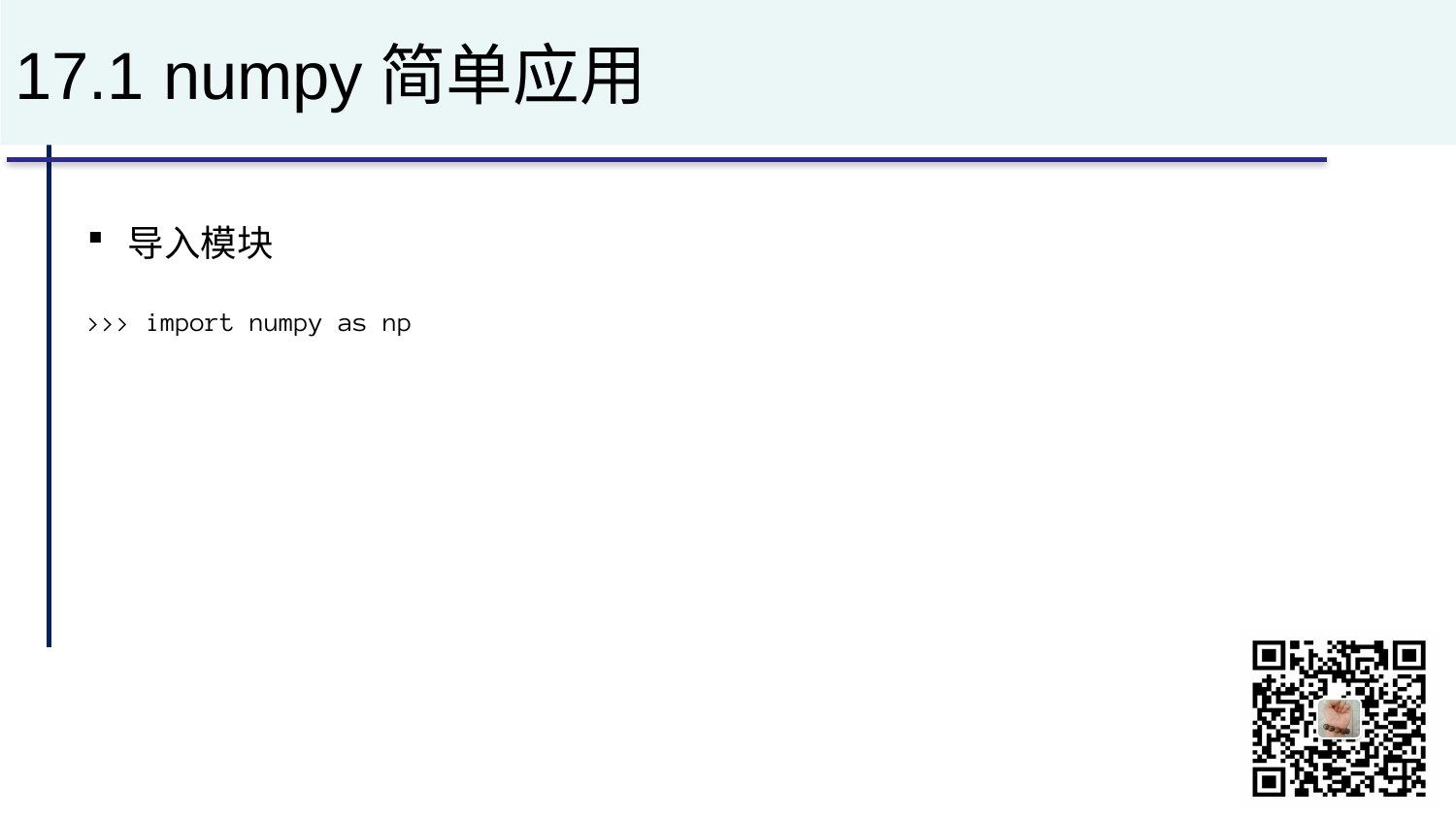

# 17.1 numpy简单应用
导入模块
>>> import numpy as np